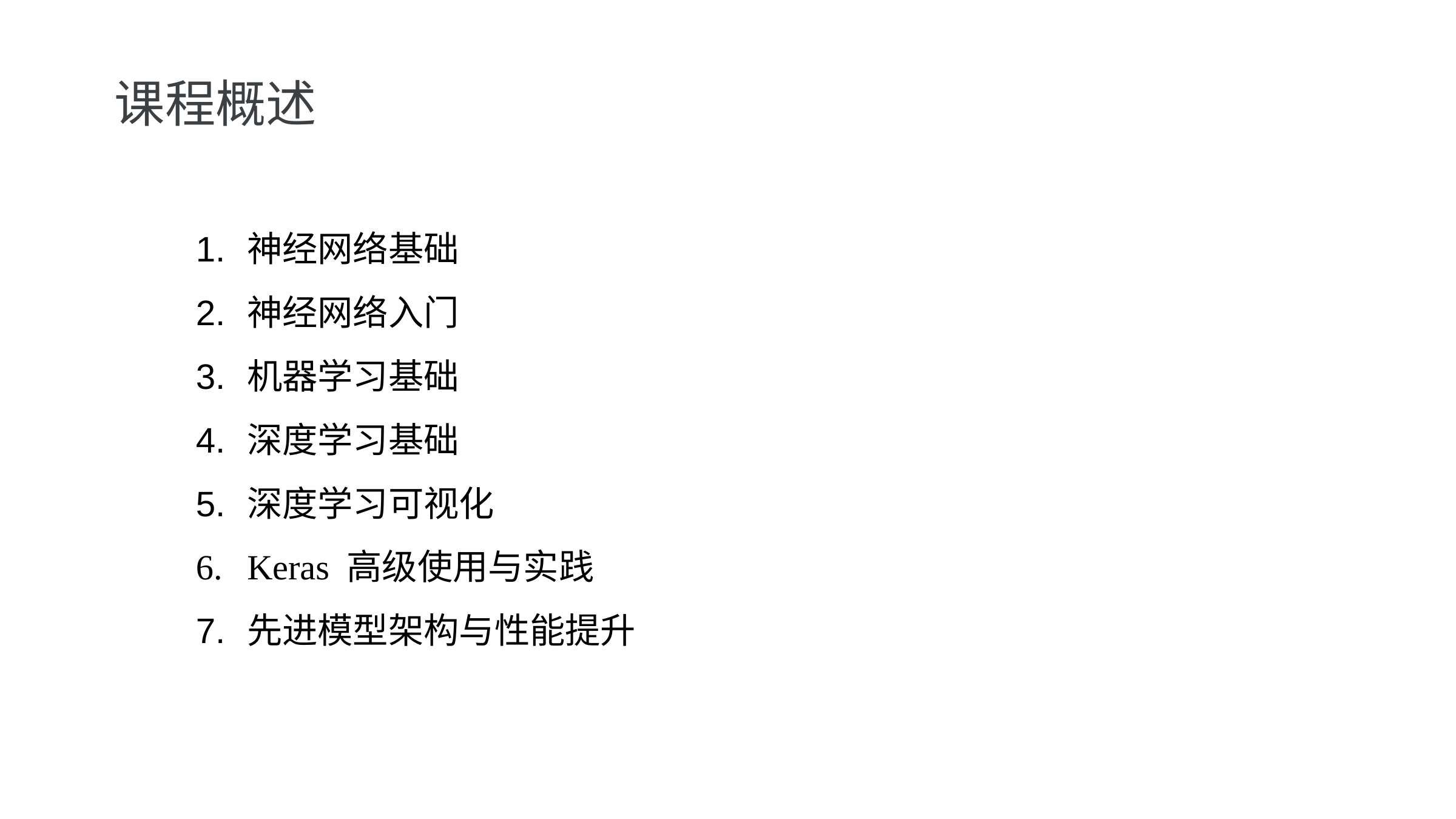

课程概述
神经网络基础
神经网络入门
机器学习基础
深度学习基础
深度学习可视化
Keras 高级使用与实践
先进模型架构与性能提升